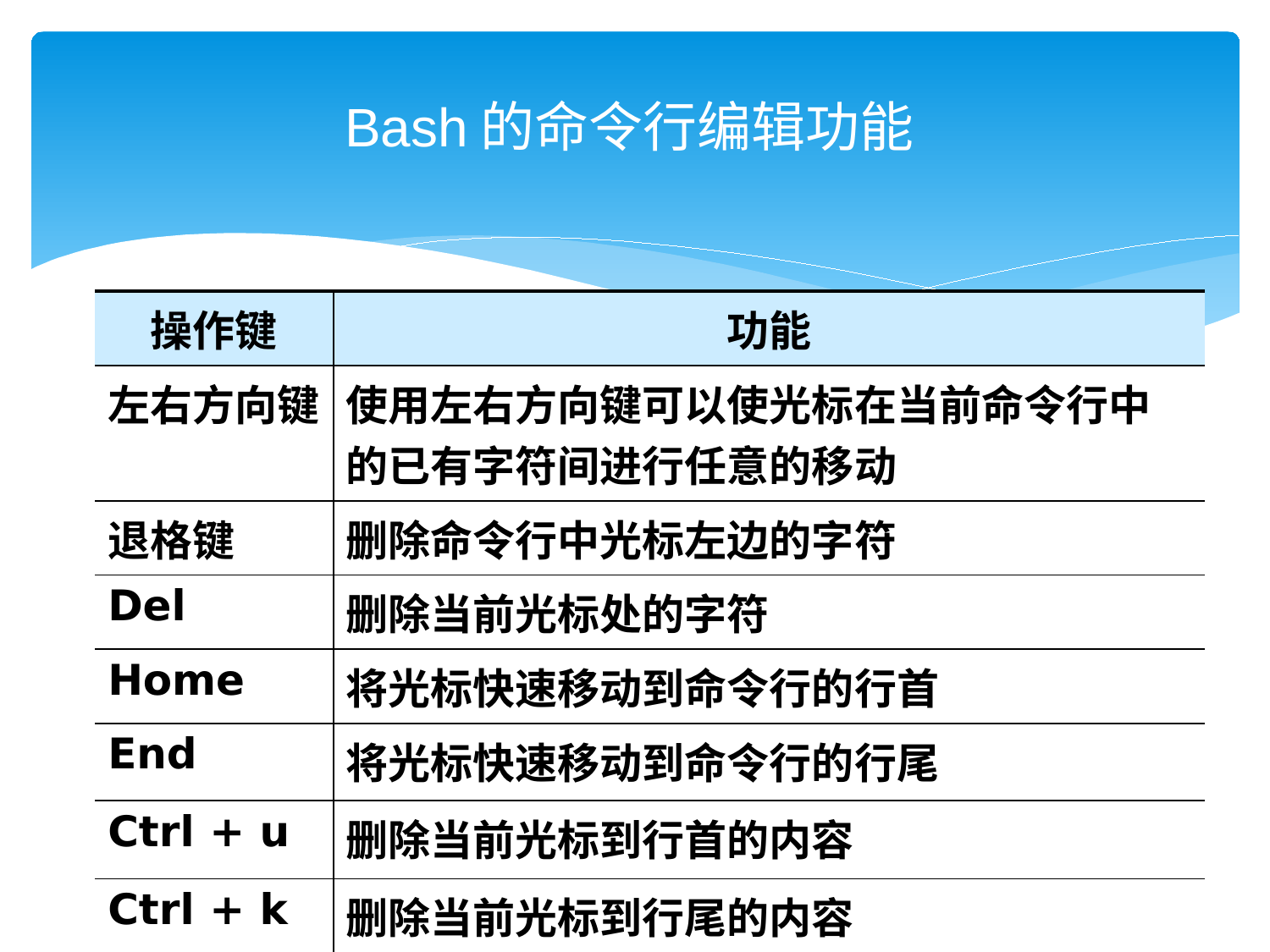

# Bash的命令行编辑功能
| 操作键 | 功能 |
| --- | --- |
| 左右方向键 | 使用左右方向键可以使光标在当前命令行中的已有字符间进行任意的移动 |
| 退格键 | 删除命令行中光标左边的字符 |
| Del | 删除当前光标处的字符 |
| Home | 将光标快速移动到命令行的行首 |
| End | 将光标快速移动到命令行的行尾 |
| Ctrl + u | 删除当前光标到行首的内容 |
| Ctrl + k | 删除当前光标到行尾的内容 |